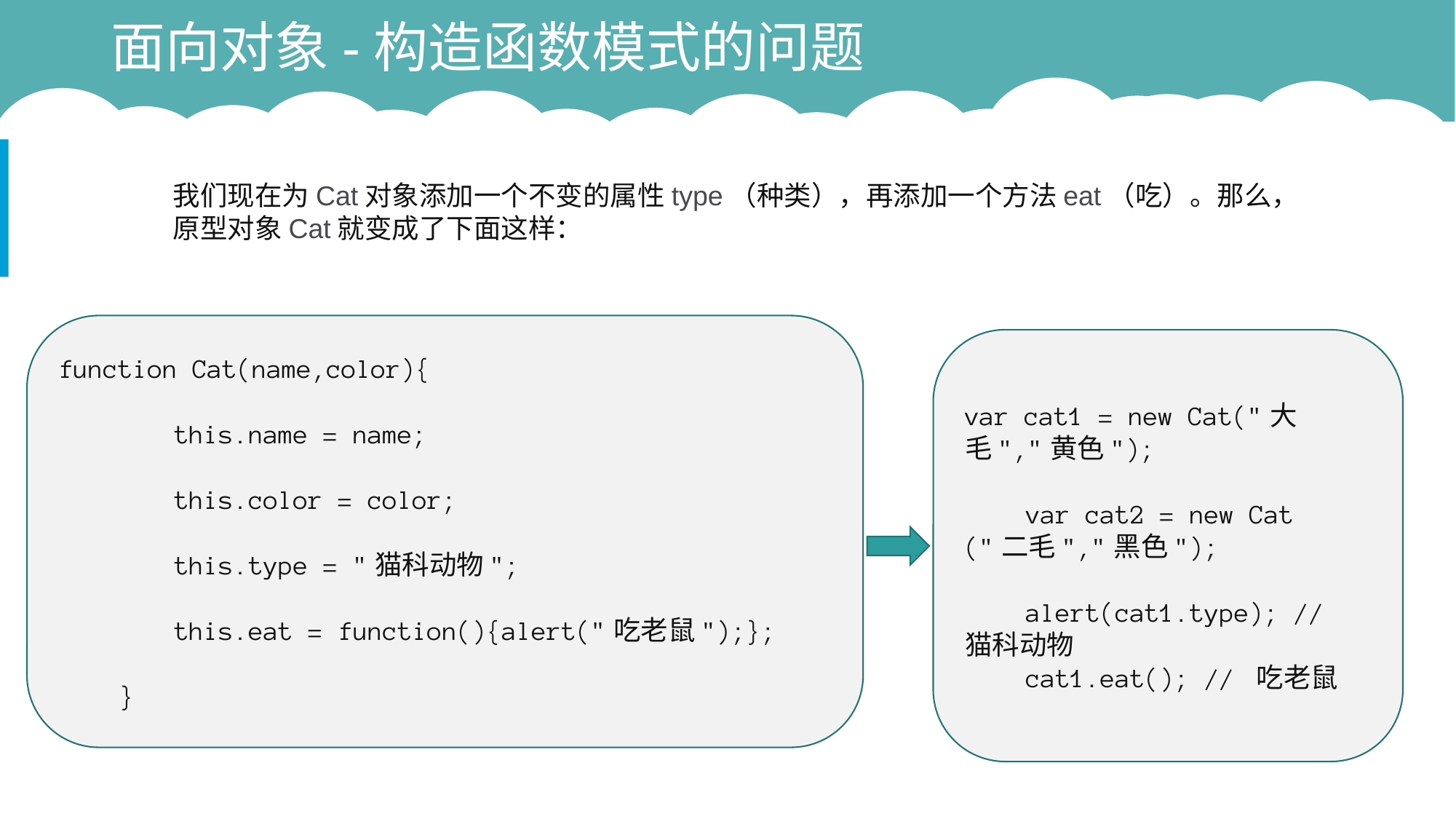

# 面向对象-构造函数模式的问题

我们现在为Cat对象添加一个不变的属性type（种类），再添加一个方法eat（吃）。那么，原型对象Cat就变成了下面这样：
function Cat(name,color){

　　　　this.name = name;

　　　　this.color = color;

　　　　this.type = "猫科动物";

　　　　this.eat = function(){alert("吃老鼠");};

　　}
var cat1 = new Cat("大毛","黄色");

　　var cat2 = new Cat ("二毛","黑色");

　　alert(cat1.type); // 猫科动物
　　cat1.eat(); // 吃老鼠